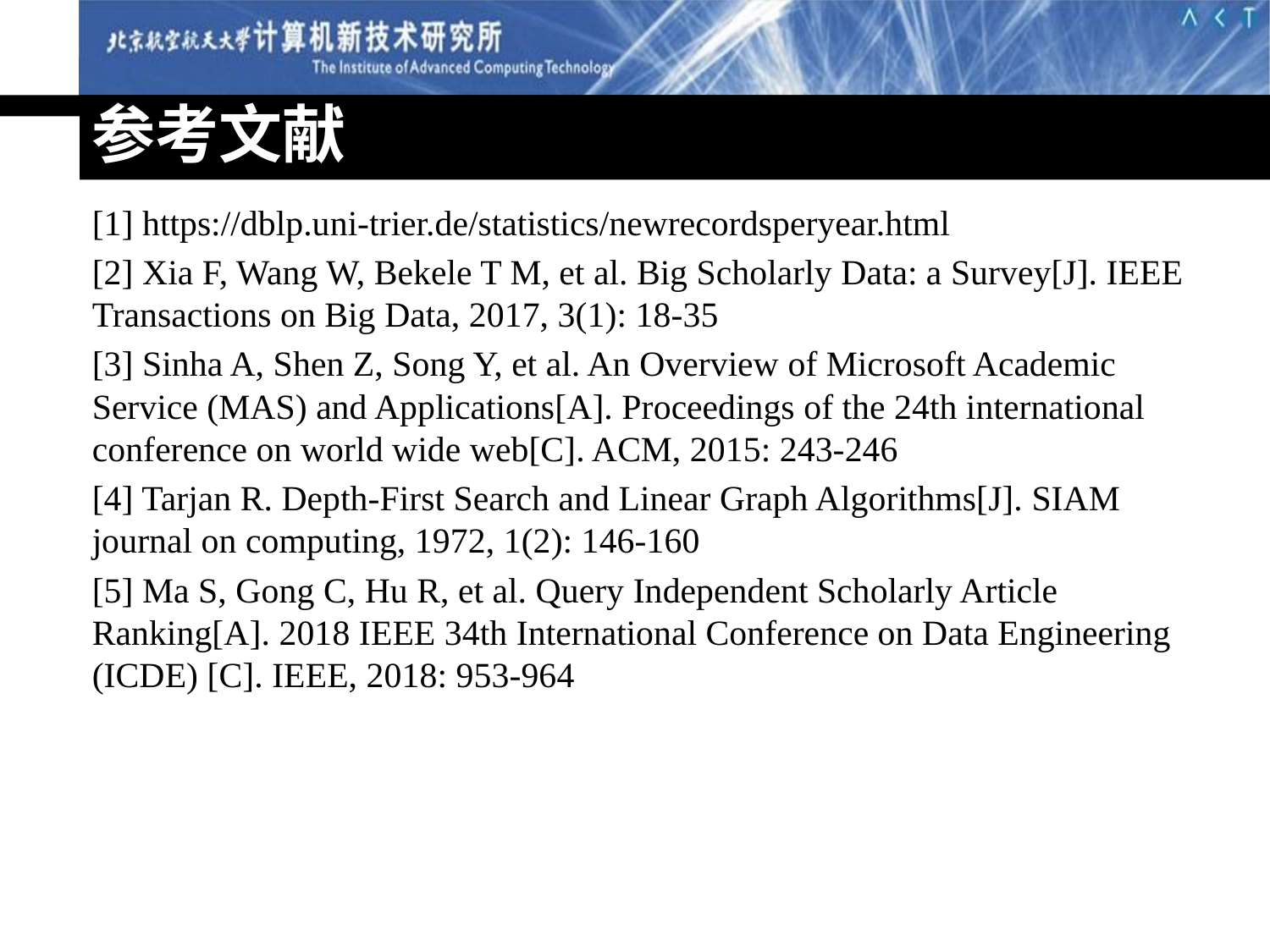

# 参考文献
[1] https://dblp.uni-trier.de/statistics/newrecordsperyear.html
[2] Xia F, Wang W, Bekele T M, et al. Big Scholarly Data: a Survey[J]. IEEE Transactions on Big Data, 2017, 3(1): 18-35
[3] Sinha A, Shen Z, Song Y, et al. An Overview of Microsoft Academic Service (MAS) and Applications[A]. Proceedings of the 24th international conference on world wide web[C]. ACM, 2015: 243-246
[4] Tarjan R. Depth-First Search and Linear Graph Algorithms[J]. SIAM journal on computing, 1972, 1(2): 146-160
[5] Ma S, Gong C, Hu R, et al. Query Independent Scholarly Article Ranking[A]. 2018 IEEE 34th International Conference on Data Engineering (ICDE) [C]. IEEE, 2018: 953-964